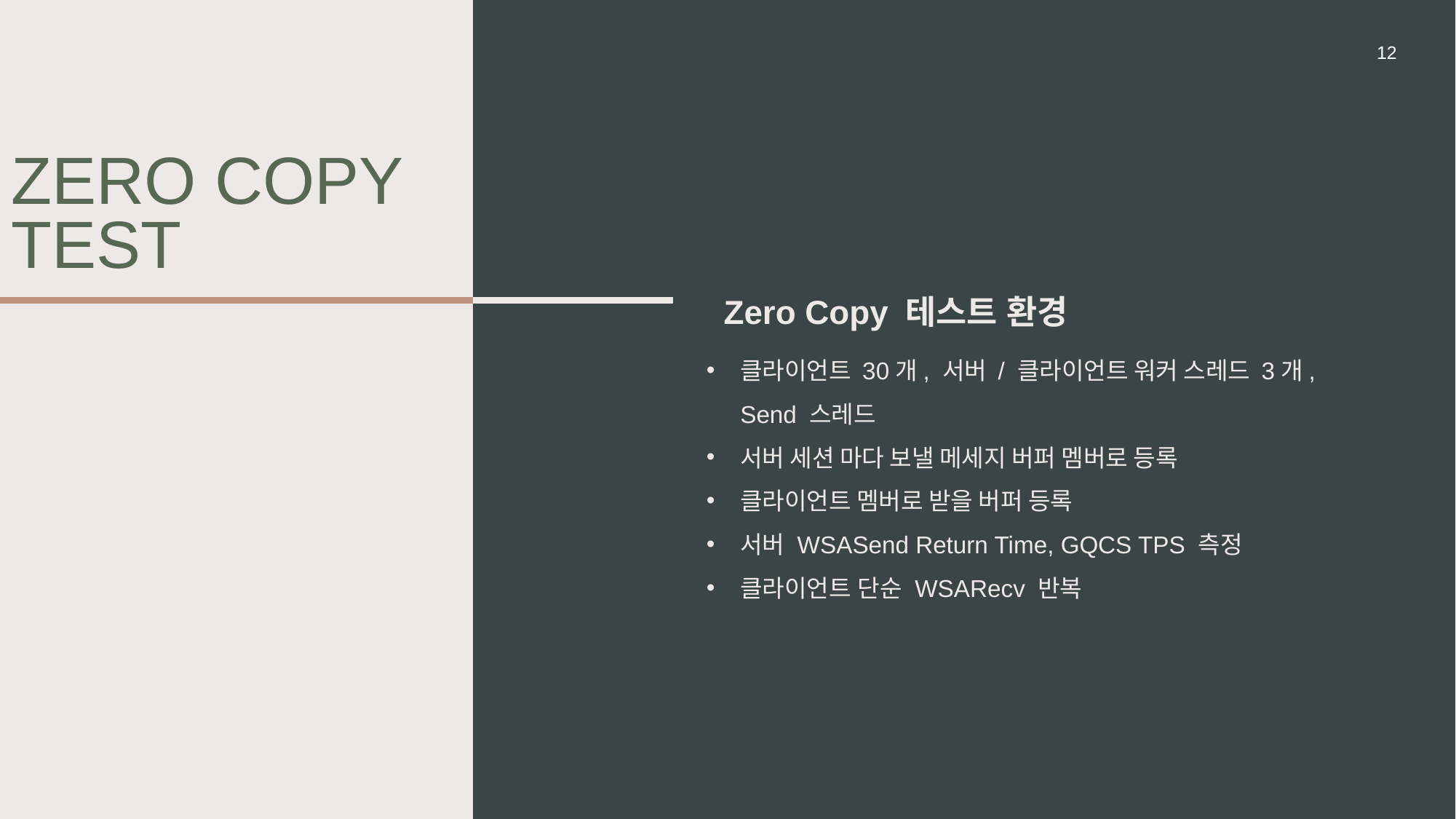

12
# Zero copy test
Zero Copy 테스트 환경
클라이언트 30개, 서버 / 클라이언트 워커 스레드 3개, Send 스레드
서버 세션 마다 보낼 메세지 버퍼 멤버로 등록
클라이언트 멤버로 받을 버퍼 등록
서버 WSASend Return Time, GQCS TPS 측정
클라이언트 단순 WSARecv 반복